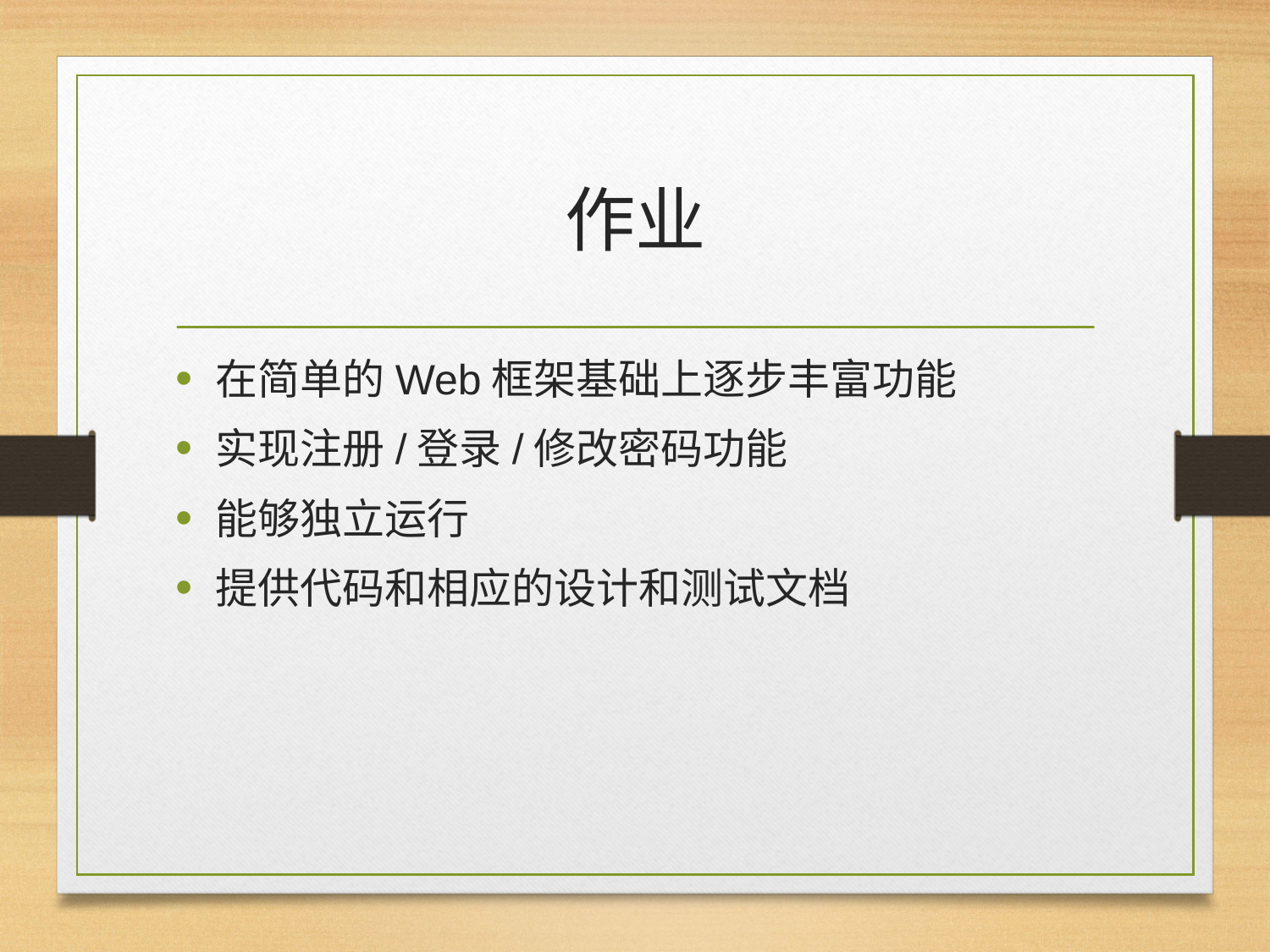

# 作业
在简单的Web框架基础上逐步丰富功能
实现注册/登录/修改密码功能
能够独立运行
提供代码和相应的设计和测试文档